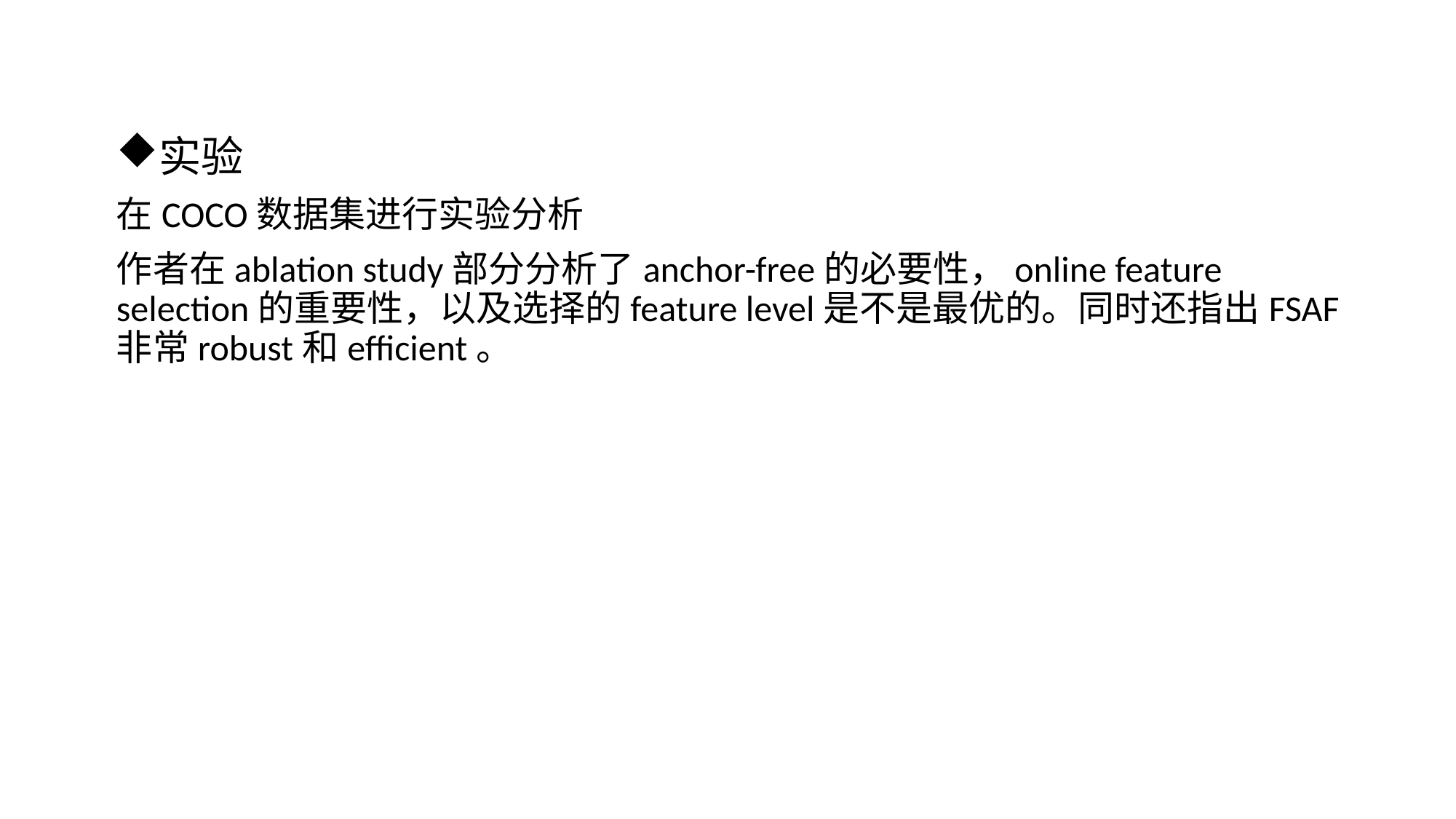

实验
在COCO数据集进行实验分析
作者在ablation study部分分析了anchor-free的必要性，online feature selection的重要性，以及选择的feature level是不是最优的。同时还指出FSAF非常robust和efficient。